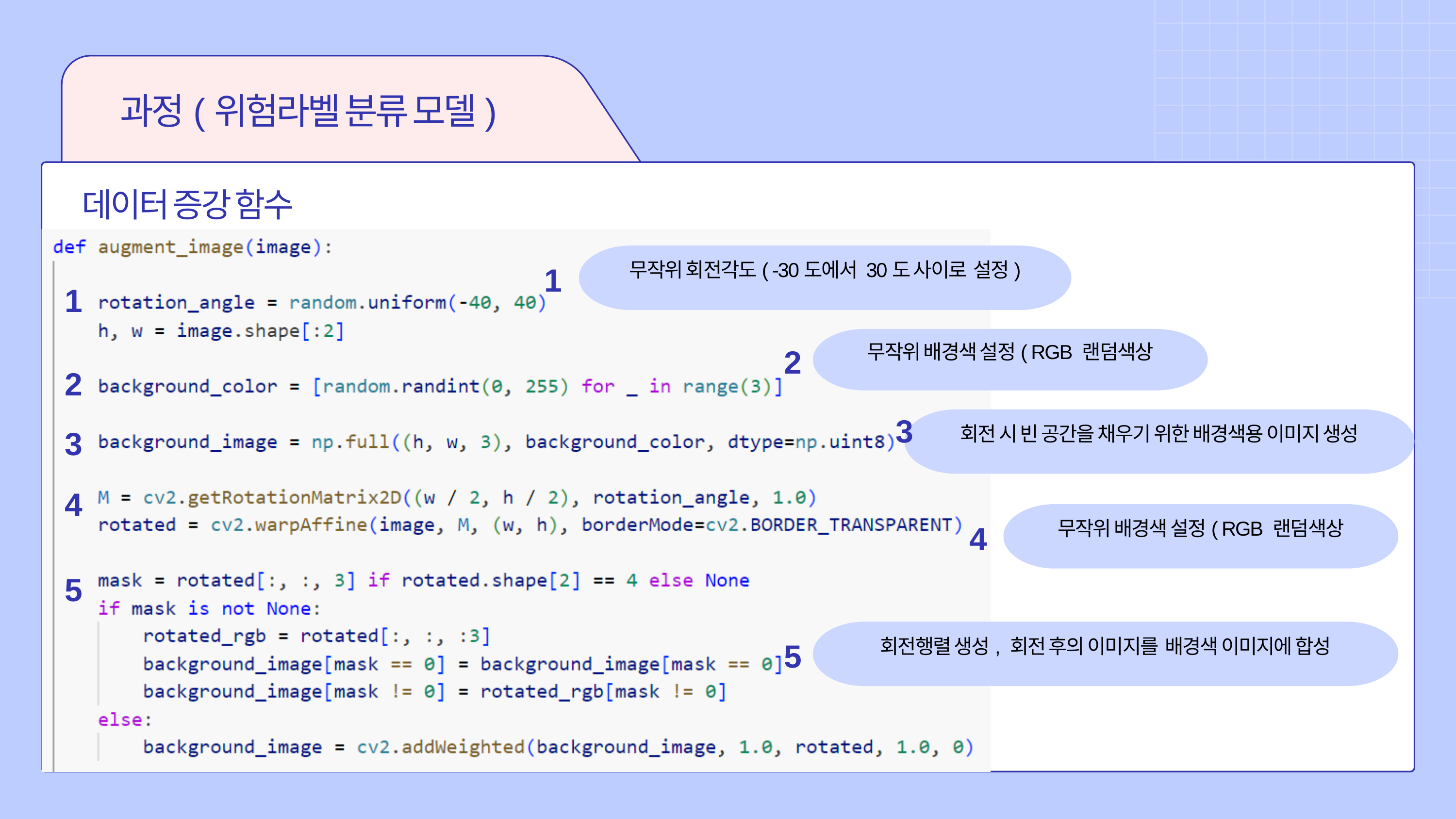

과정(위험라벨 분류 모델)

데이터 증강 함수

무작위 회전각도( -30도에서 30도 사이로  설정)
1
1

무작위 배경색 설정( RGB 랜덤색상
2
2
3

회전 시 빈 공간을 채우기 위한 배경색용 이미지 생성
3
4

무작위 배경색 설정( RGB 랜덤색상
4
5

회전행렬 생성, 회전 후의 이미지를  배경색 이미지에 합성
5